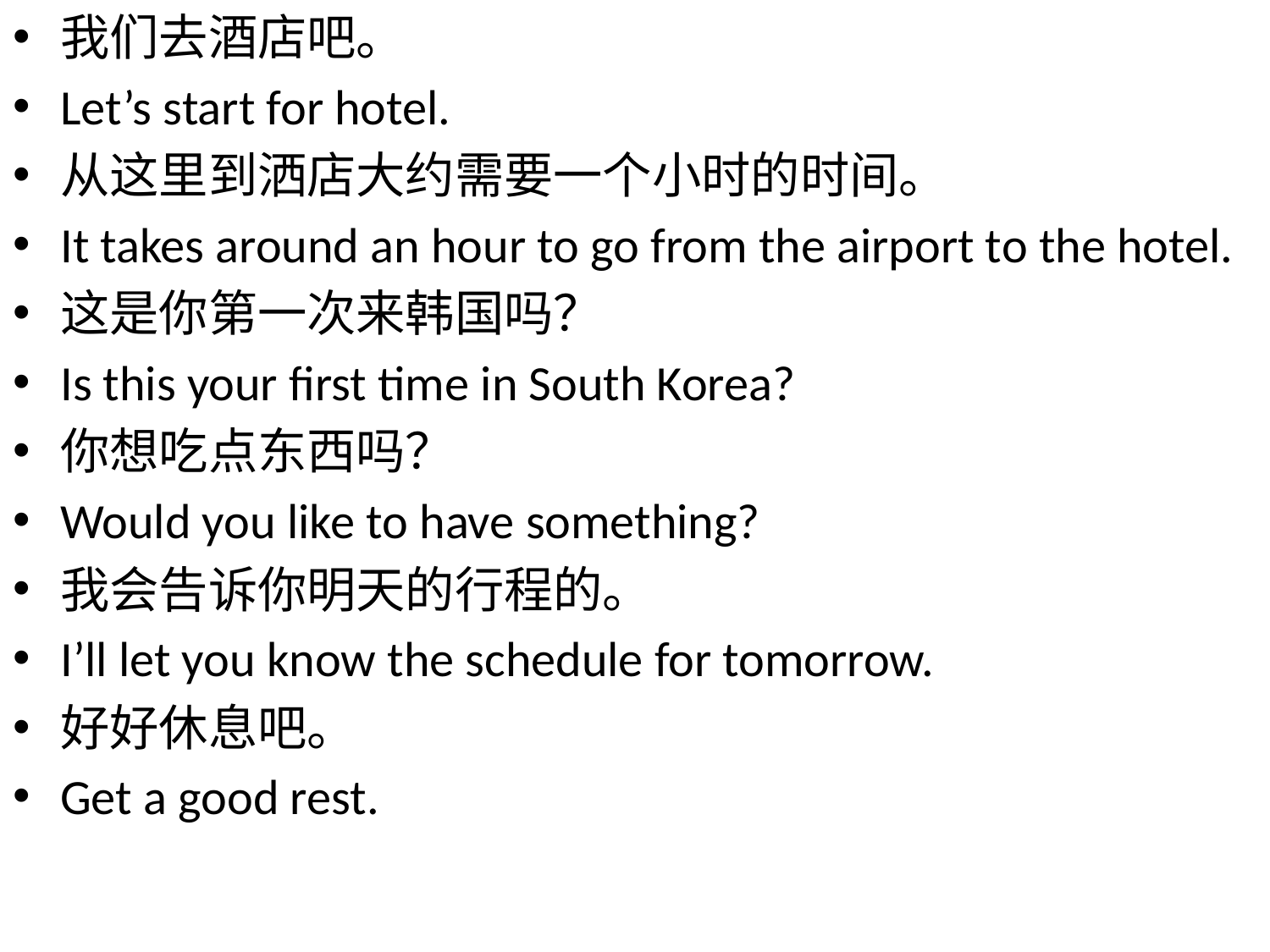

我们去酒店吧。
Let’s start for hotel.
从这里到洒店大约需要一个小时的时间。
It takes around an hour to go from the airport to the hotel.
这是你第一次来韩国吗？
Is this your first time in South Korea?
你想吃点东西吗？
Would you like to have something?
我会告诉你明天的行程的。
I’ll let you know the schedule for tomorrow.
好好休息吧。
Get a good rest.